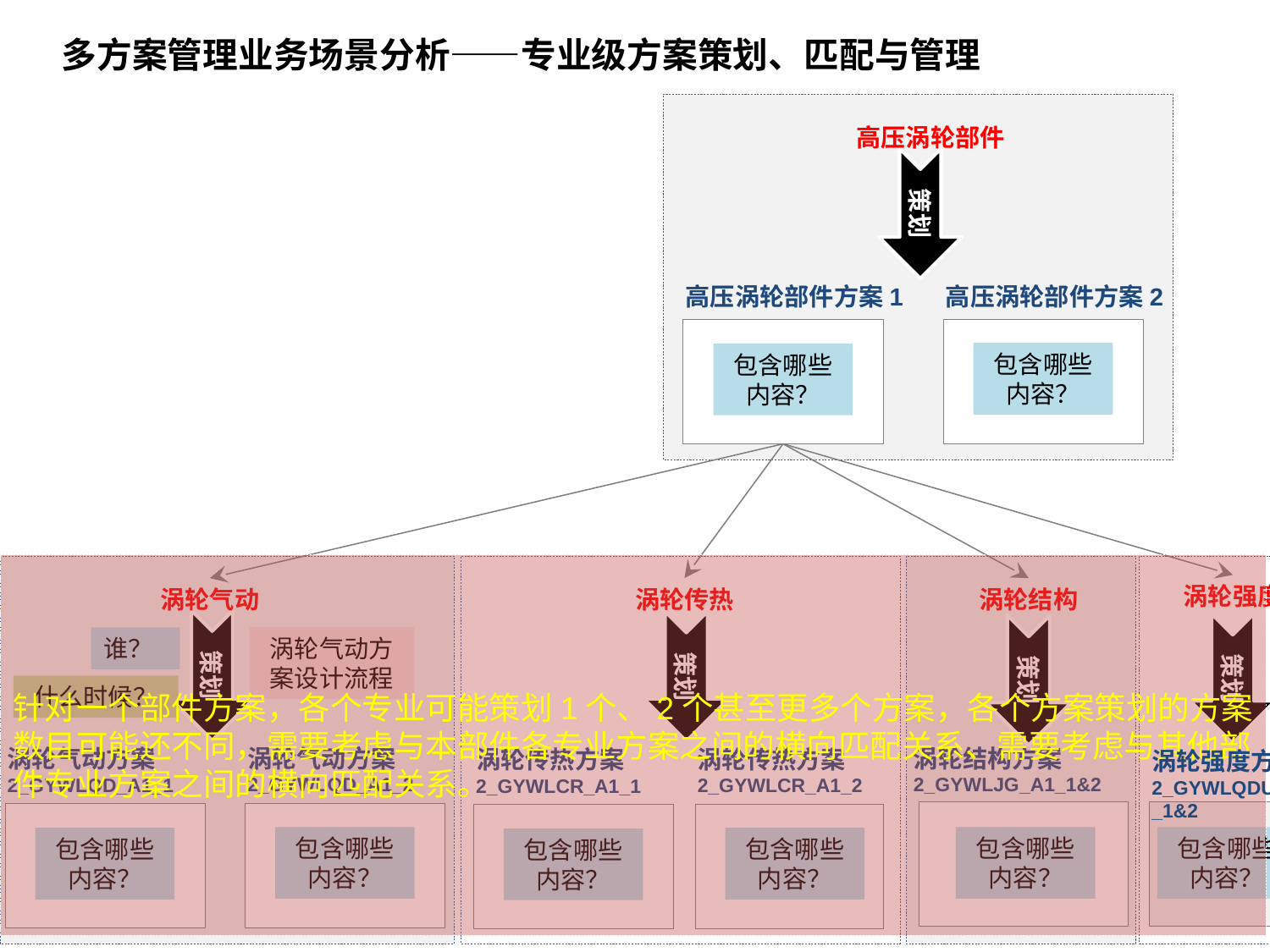

多方案管理业务场景分析——专业级方案策划、匹配与管理

高压涡轮部件
策划
高压涡轮部件方案2
高压涡轮部件方案1

包含哪些内容？
包含哪些内容？
针对一个部件方案，各个专业可能策划1个、2个甚至更多个方案，各个方案策划的方案数目可能还不同，需要考虑与本部件各专业方案之间的横向匹配关系、需要考虑与其他部件专业方案之间的横向匹配关系。

涡轮强度
涡轮气动
涡轮传热
涡轮结构
涡轮气动方案设计流程
谁？
策划
策划
策划
策划
什么时候？
涡轮气动方案
2_GYWLQD_A1_2
涡轮结构方案
2_GYWLJG_A1_1&2

涡轮气动方案
2_GYWLQD_A1_1
涡轮传热方案
2_GYWLCR_A1_2
涡轮传热方案
2_GYWLCR_A1_1
涡轮强度方案
2_GYWLQDU_A1_1&2

包含哪些内容？
包含哪些内容？
包含哪些内容？
包含哪些内容？
包含哪些内容？
包含哪些内容？